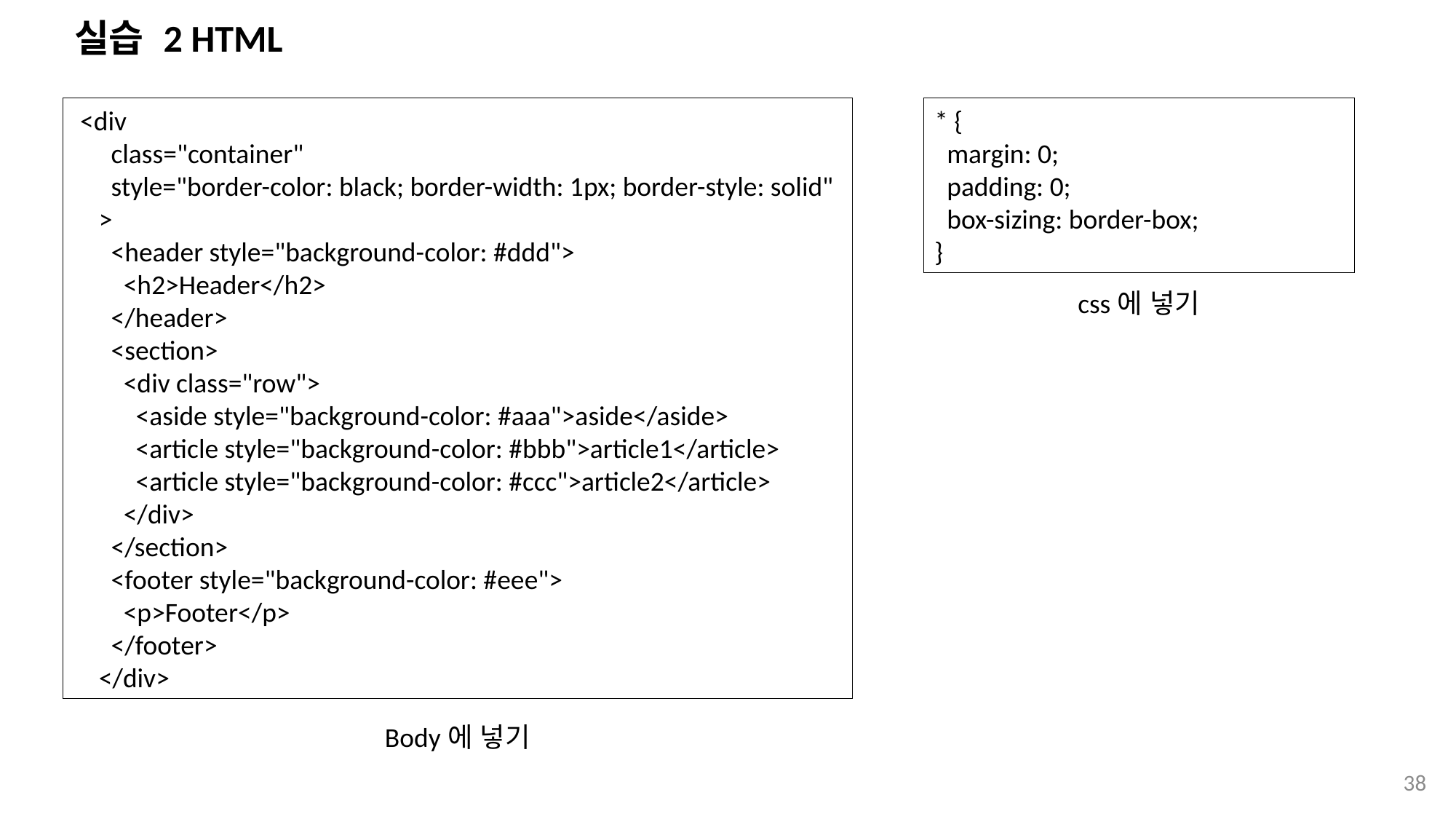

# 실습 2 HTML
 <div
      class="container"
      style="border-color: black; border-width: 1px; border-style: solid"
    >
      <header style="background-color: #ddd">
        <h2>Header</h2>
      </header>
      <section>
        <div class="row">
          <aside style="background-color: #aaa">aside</aside>
          <article style="background-color: #bbb">article1</article>
          <article style="background-color: #ccc">article2</article>
        </div>
      </section>
      <footer style="background-color: #eee">
        <p>Footer</p>
      </footer>
    </div>
* {
  margin: 0;
  padding: 0;
  box-sizing: border-box;
}
css에 넣기
Body에 넣기
38